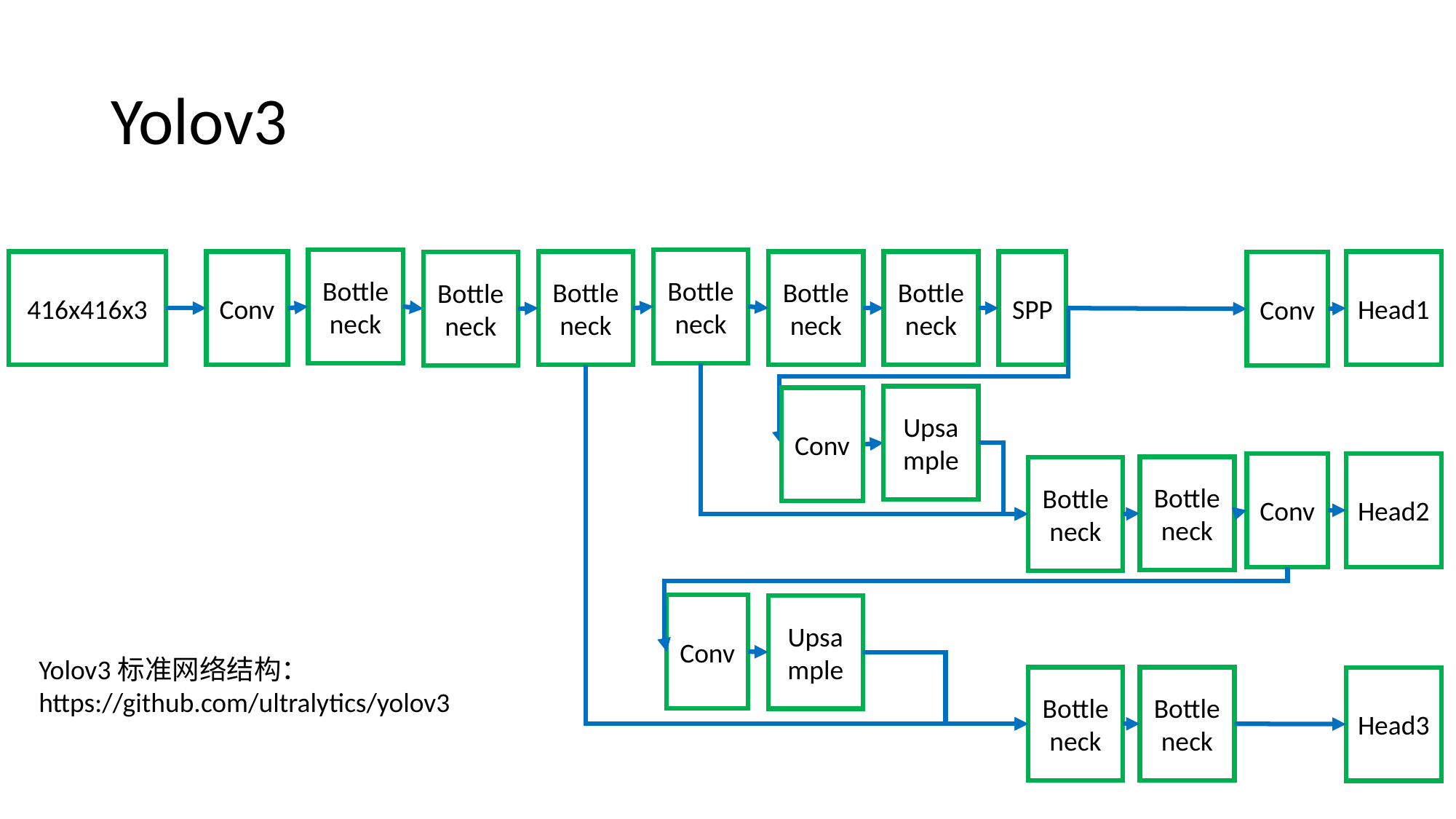

# Yolov3
Bottleneck
Bottleneck
416x416x3
Conv
Bottleneck
Bottleneck
Bottleneck
SPP
Head1
Bottleneck
Conv
Upsample
Conv
Head2
Conv
Bottleneck
Bottleneck
Conv
Upsample
Yolov3标准网络结构：
https://github.com/ultralytics/yolov3
Bottleneck
Bottleneck
Head3